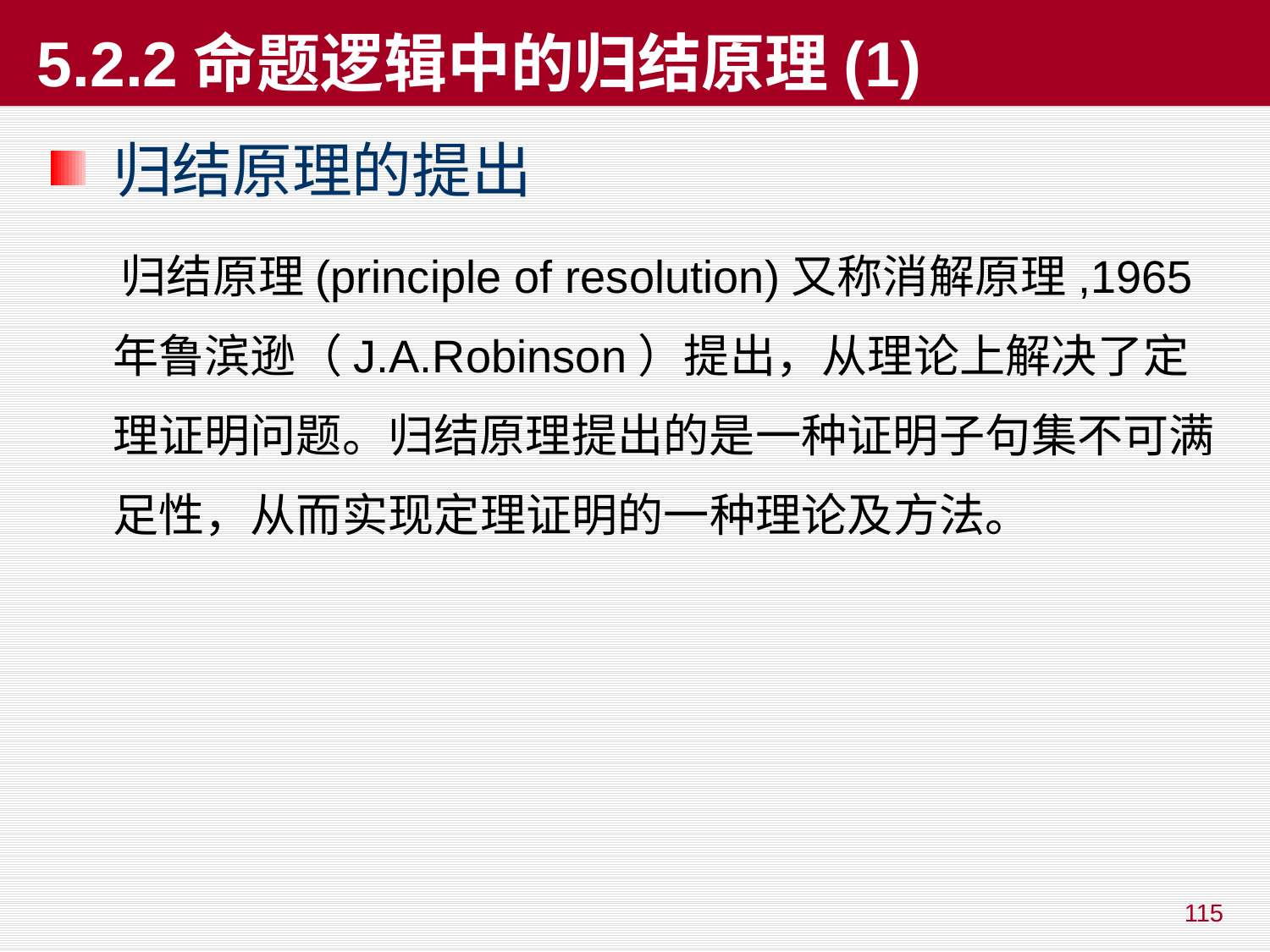

# 5.2.2命题逻辑中的归结原理(1)
归结原理的提出
      归结原理(principle of resolution)又称消解原理,1965年鲁滨逊（J.A.Robinson）提出，从理论上解决了定理证明问题。归结原理提出的是一种证明子句集不可满足性，从而实现定理证明的一种理论及方法。
115